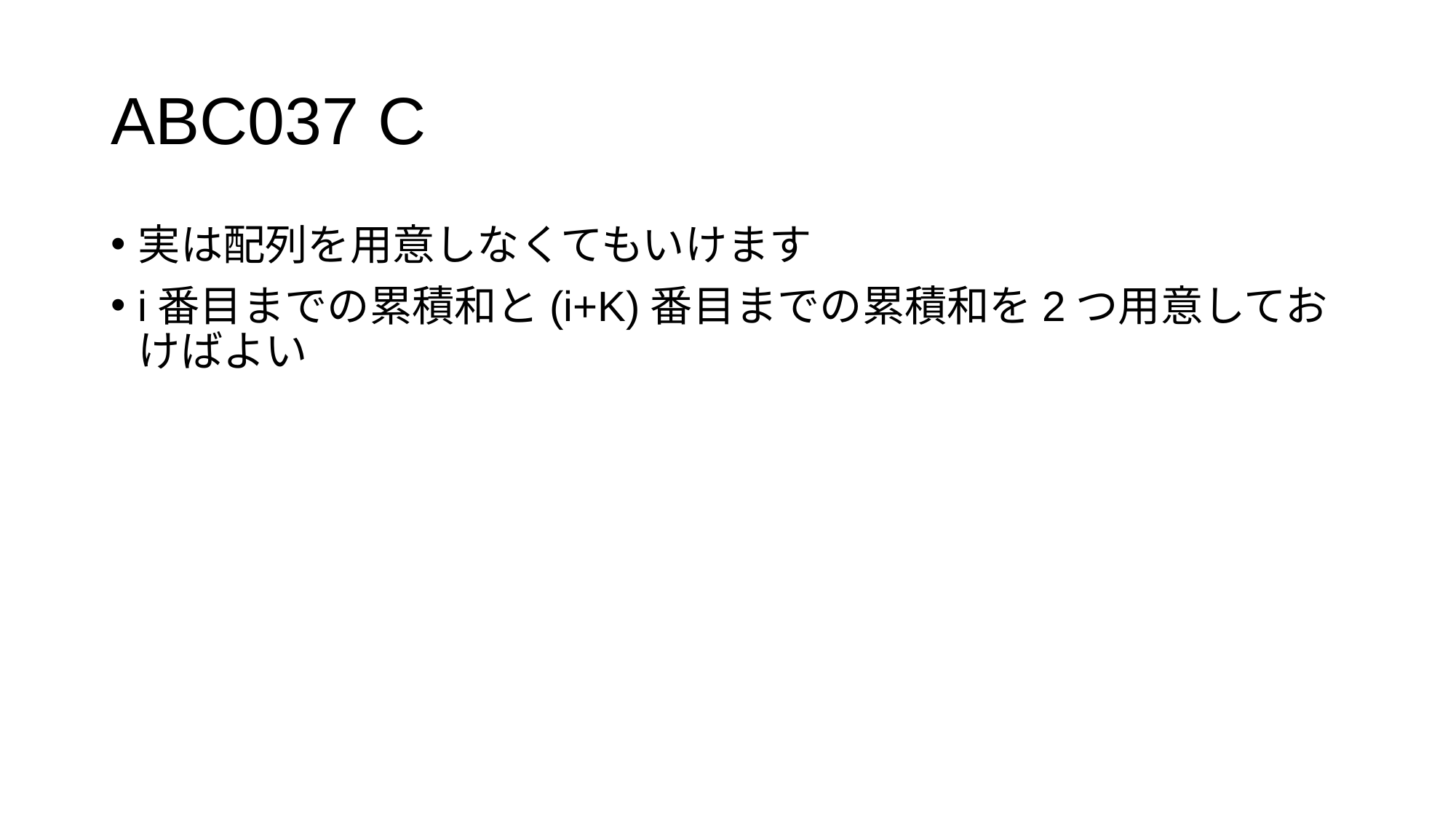

# ABC037 C
実は配列を用意しなくてもいけます
i番目までの累積和と(i+K)番目までの累積和を2つ用意しておけばよい